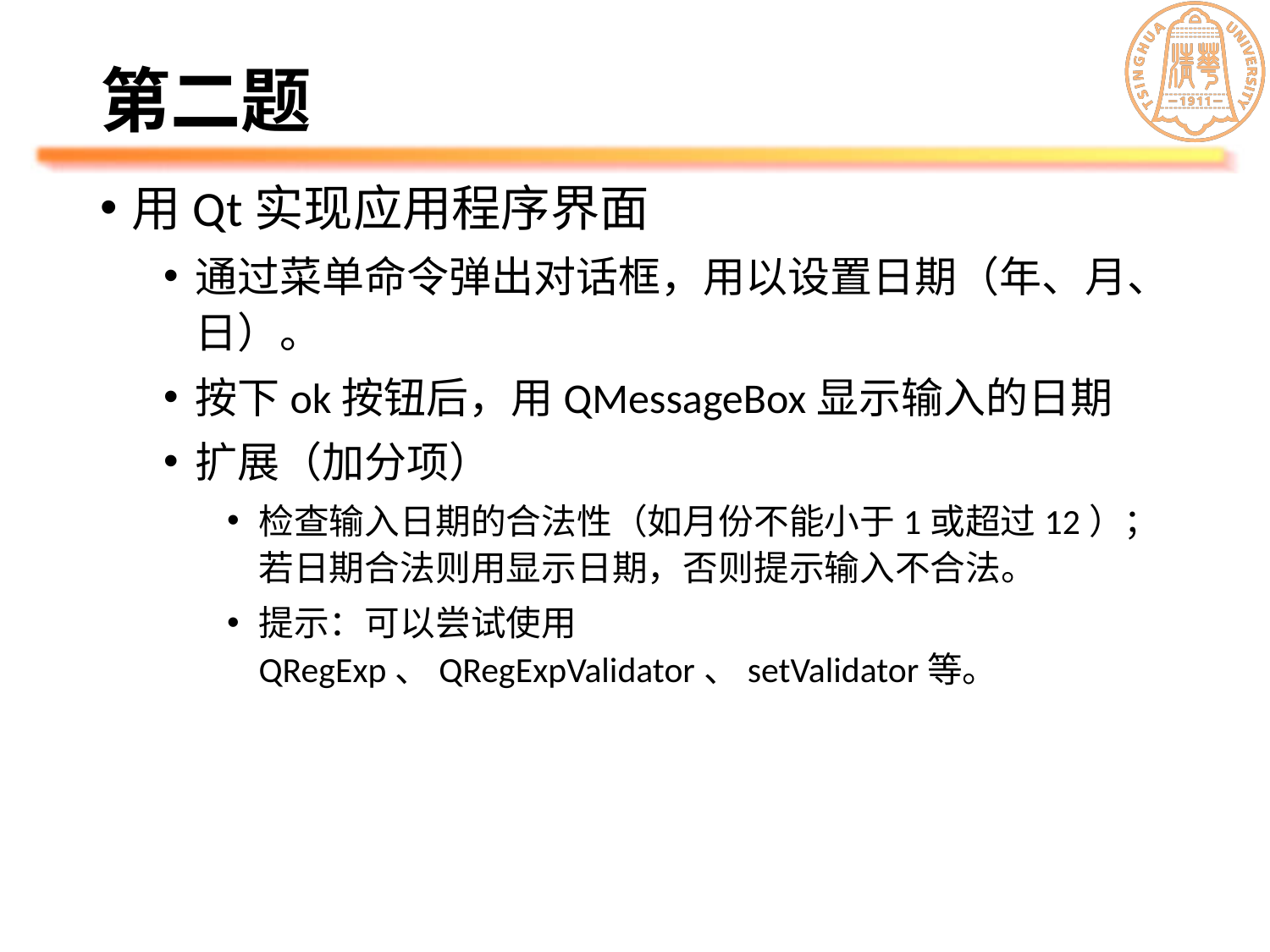

# 第二题
用Qt实现应用程序界面
通过菜单命令弹出对话框，用以设置日期（年、月、日）。
按下ok按钮后，用QMessageBox显示输入的日期
扩展（加分项）
检查输入日期的合法性（如月份不能小于1或超过12）；若日期合法则用显示日期，否则提示输入不合法。
提示：可以尝试使用QRegExp、QRegExpValidator、setValidator等。
3